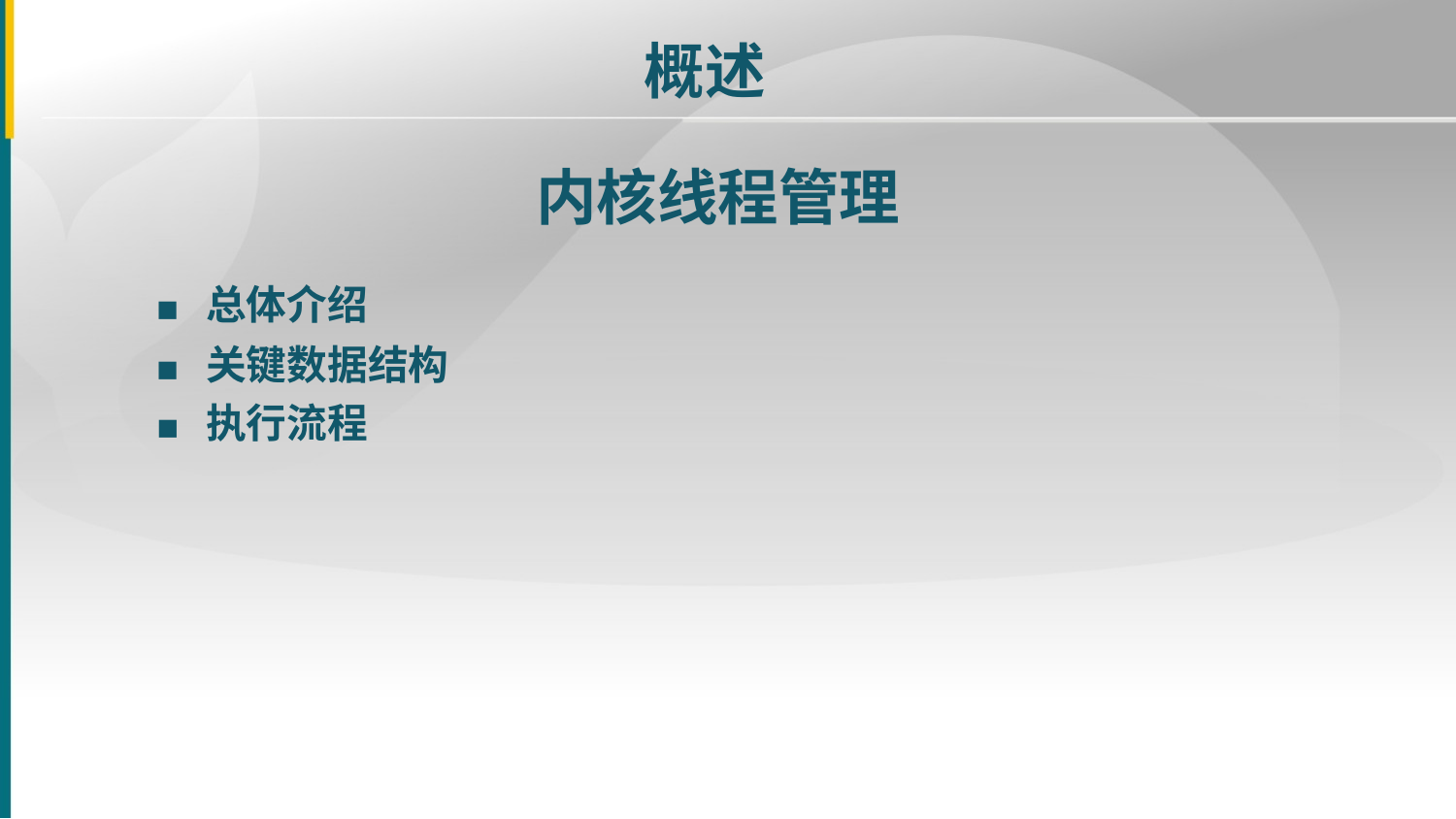

概述
内核线程管理
总体介绍
■
关键数据结构
■
执行流程
■